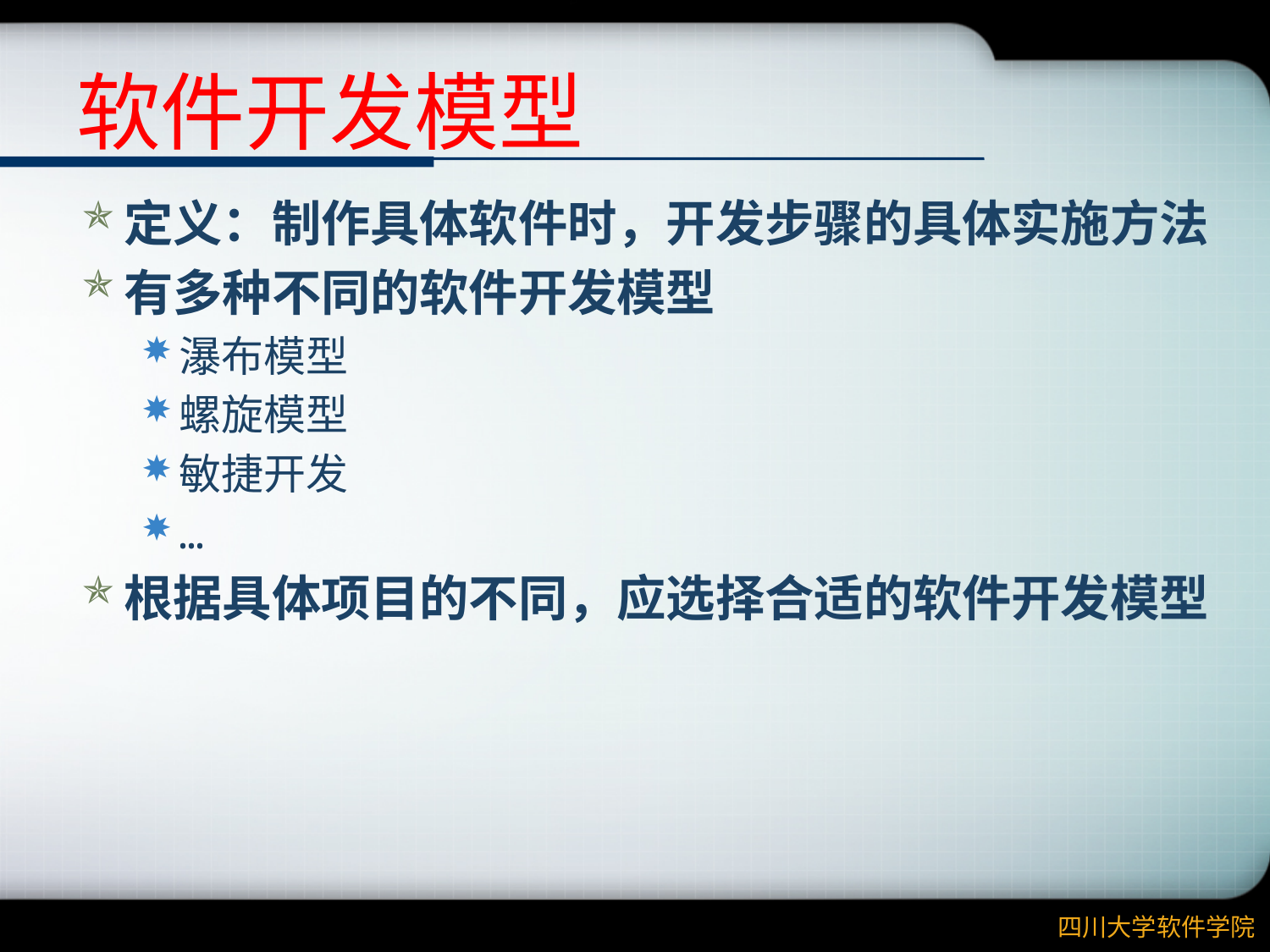

# 软件开发模型
定义：制作具体软件时，开发步骤的具体实施方法
有多种不同的软件开发模型
瀑布模型
螺旋模型
敏捷开发
…
根据具体项目的不同，应选择合适的软件开发模型